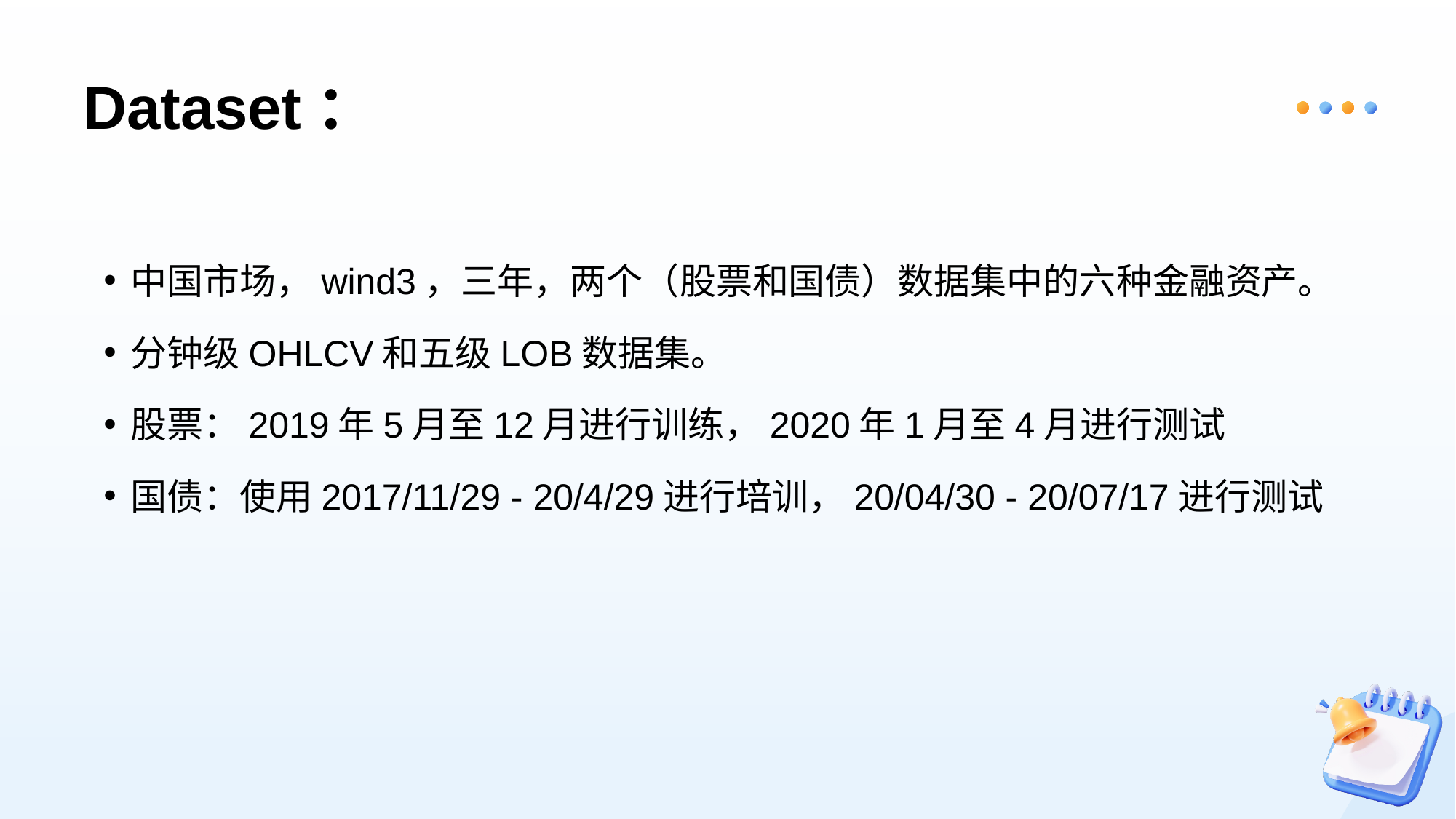

# Dataset：
中国市场，wind3，三年，两个（股票和国债）数据集中的六种金融资产。
分钟级OHLCV和五级LOB数据集。
股票：2019年5月至12月进行训练，2020年1月至4月进行测试
国债：使用2017/11/29 - 20/4/29进行培训，20/04/30 - 20/07/17进行测试